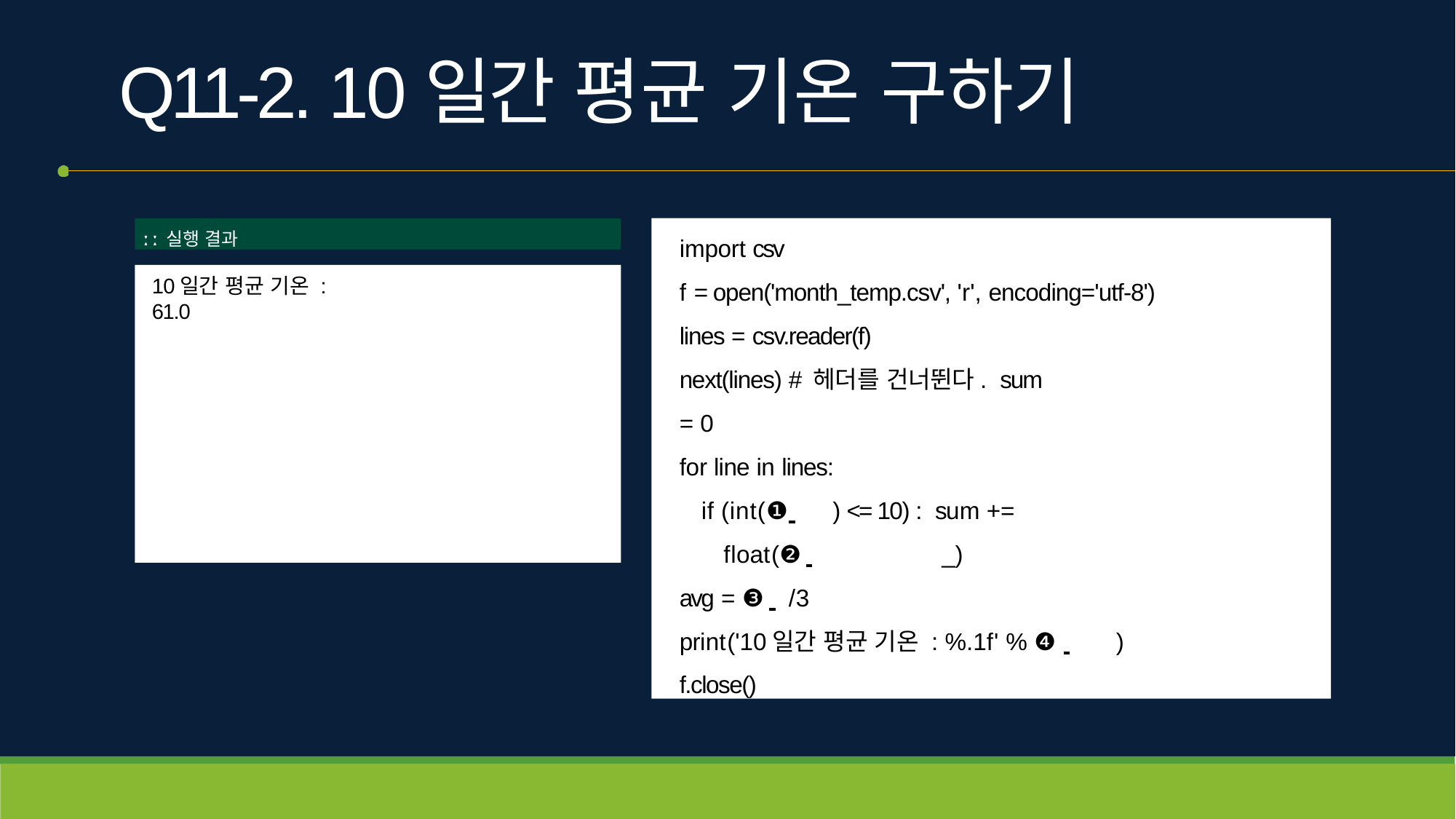

# Q11-2. 10일간 평균 기온 구하기

import csv
f = open('month_temp.csv', 'r', encoding='utf-8')
lines = csv.reader(f)
next(lines)	# 헤더를 건너뛴다.  sum = 0
for line in lines:
if (int(❶ 	) <= 10) :  sum += float(❷ 		_)
avg = ❸ 	/3
print('10일간 평균 기온 : %.1f' % ❹ 	)  f.close()
ː ː 실행 결과

10일간 평균 기온 : 61.0